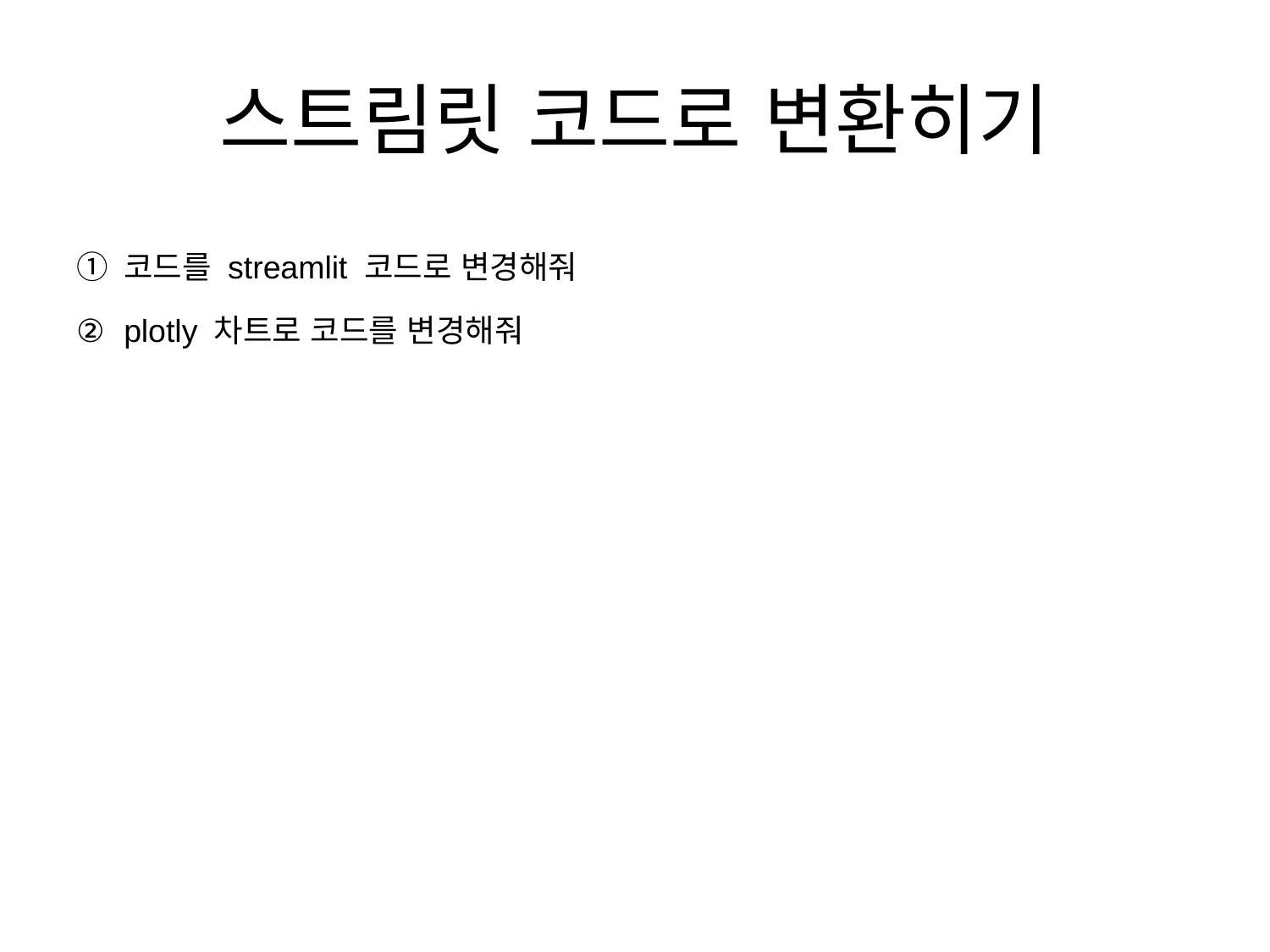

코드를 streamlit 코드로 변경해줘
plotly 차트로 코드를 변경해줘
# 스트림릿 코드로 변환히기